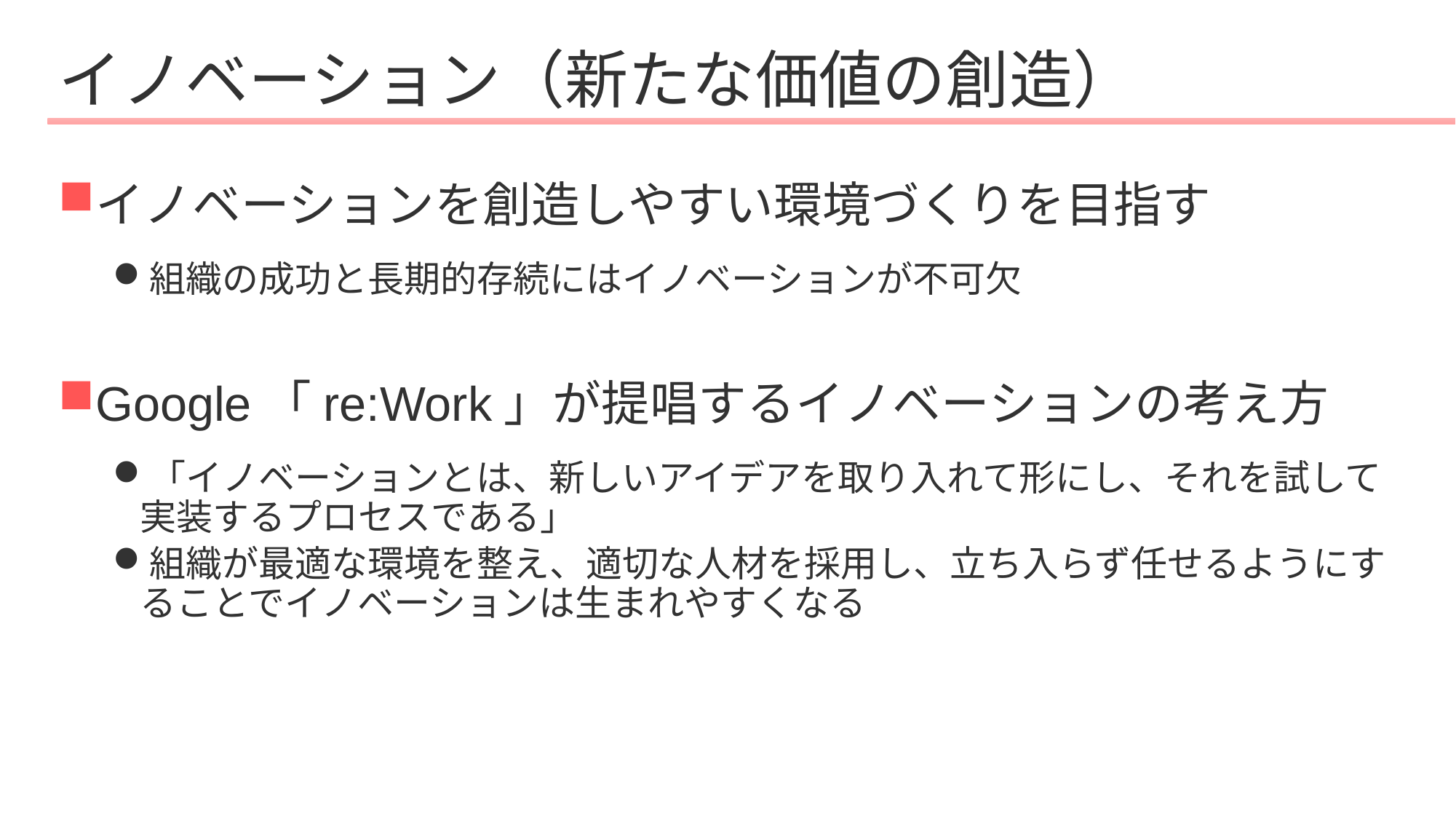

# イノベーション（新たな価値の創造）
イノベーションを創造しやすい環境づくりを目指す
組織の成功と長期的存続にはイノベーションが不可欠
Google「re:Work」が提唱するイノベーションの考え方
「イノベーションとは、新しいアイデアを取り入れて形にし、それを試して実装するプロセスである」
組織が最適な環境を整え、適切な人材を採用し、立ち入らず任せるようにすることでイノベーションは生まれやすくなる
112